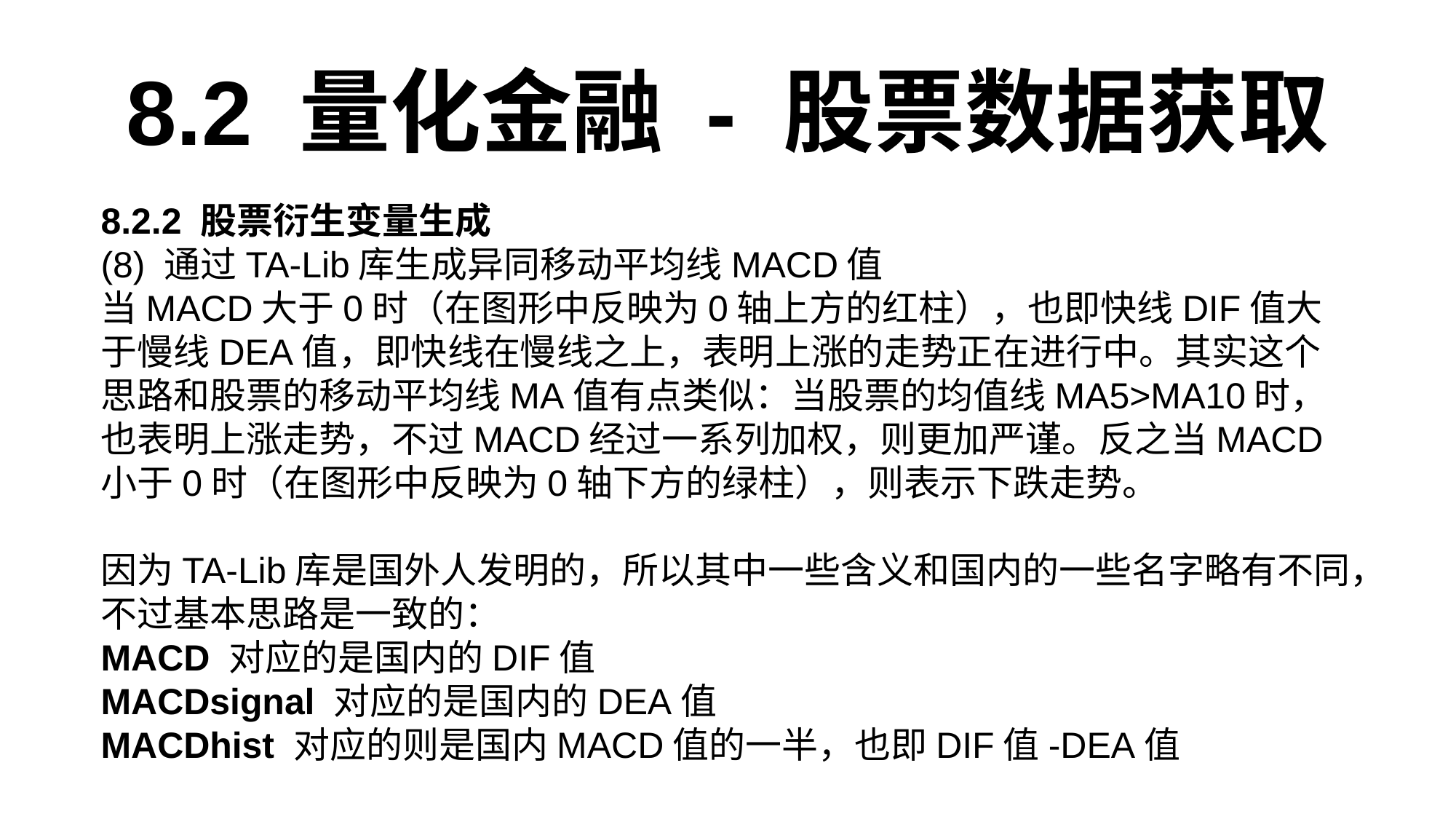

8.2 量化金融 - 股票数据获取
8.2.2 股票衍生变量生成
(8) 通过TA-Lib库生成异同移动平均线MACD值
当MACD大于0时（在图形中反映为0轴上方的红柱），也即快线DIF值大于慢线DEA值，即快线在慢线之上，表明上涨的走势正在进行中。其实这个思路和股票的移动平均线MA值有点类似：当股票的均值线MA5>MA10时，也表明上涨走势，不过MACD经过一系列加权，则更加严谨。反之当MACD小于0时（在图形中反映为0轴下方的绿柱），则表示下跌走势。

因为TA-Lib库是国外人发明的，所以其中一些含义和国内的一些名字略有不同，不过基本思路是一致的：
MACD 对应的是国内的DIF值
MACDsignal 对应的是国内的DEA值
MACDhist 对应的则是国内MACD值的一半，也即DIF值-DEA值